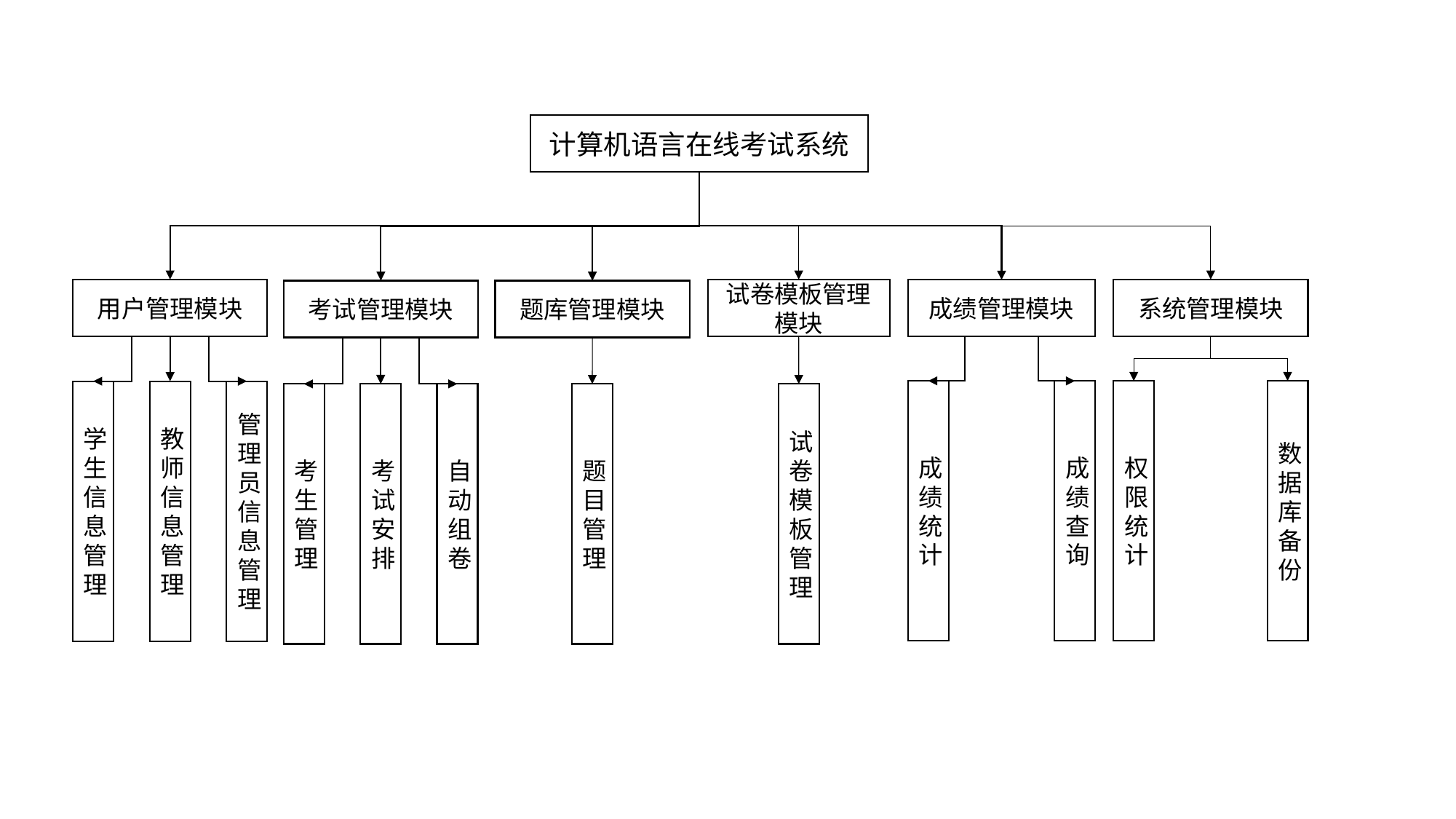

计算机语言在线考试系统
系统管理模块
用户管理模块
学生信息管理
管理员信息管理
教师信息管理
试卷模板管理模块
成绩管理模块
成绩统计
成绩查询
考试管理模块
考试安排
自动组卷
考生管理
题库管理模块
数据库备份
权限统计
题目管理
试卷模板
管理